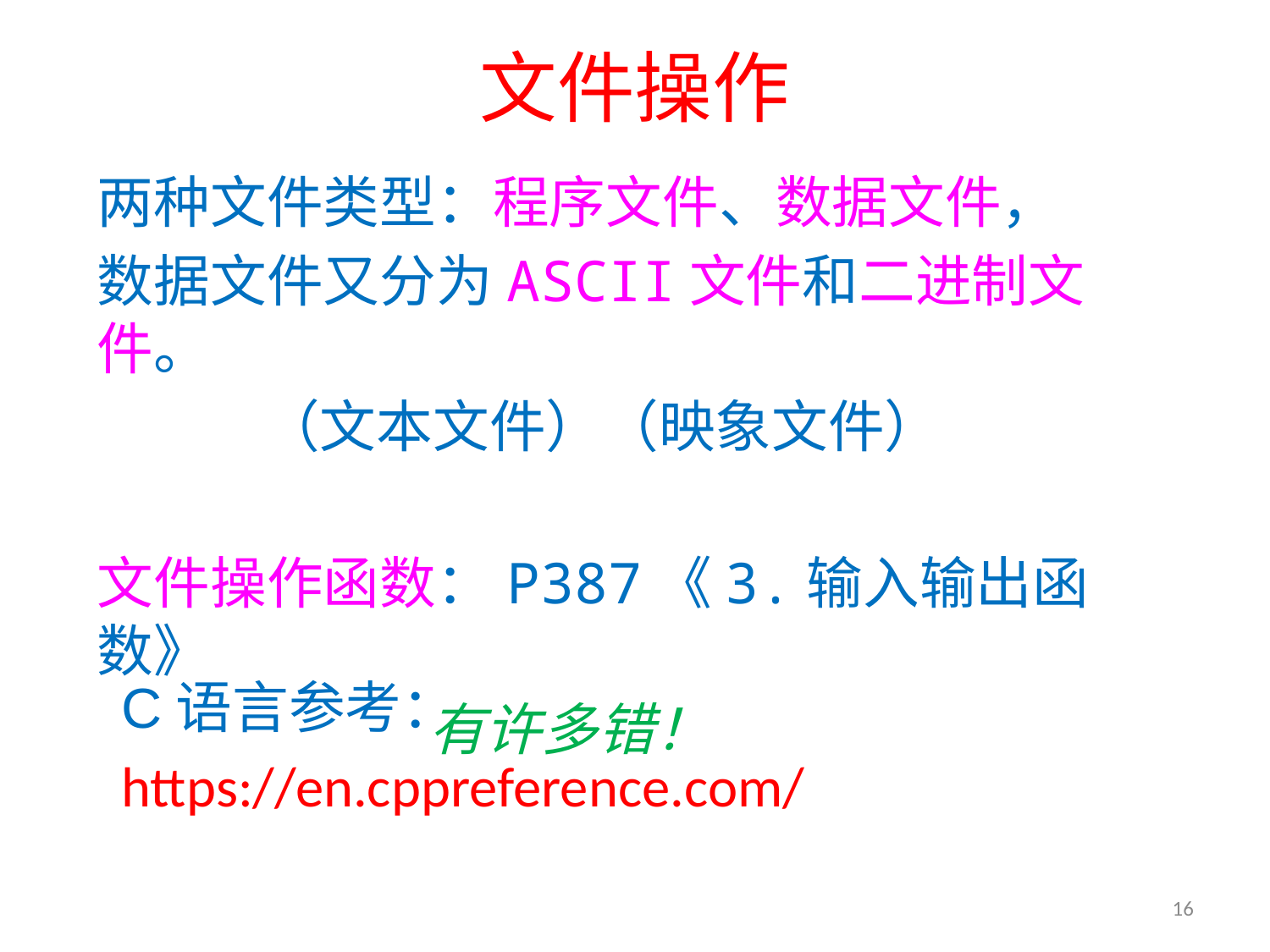

# 文件操作
两种文件类型：程序文件、数据文件，
数据文件又分为ASCII文件和二进制文件。
            （文本文件）（映象文件）

文件操作函数：P387《3.输入输出函数》
                         有许多错！
C语言参考：
https://en.cppreference.com/
16